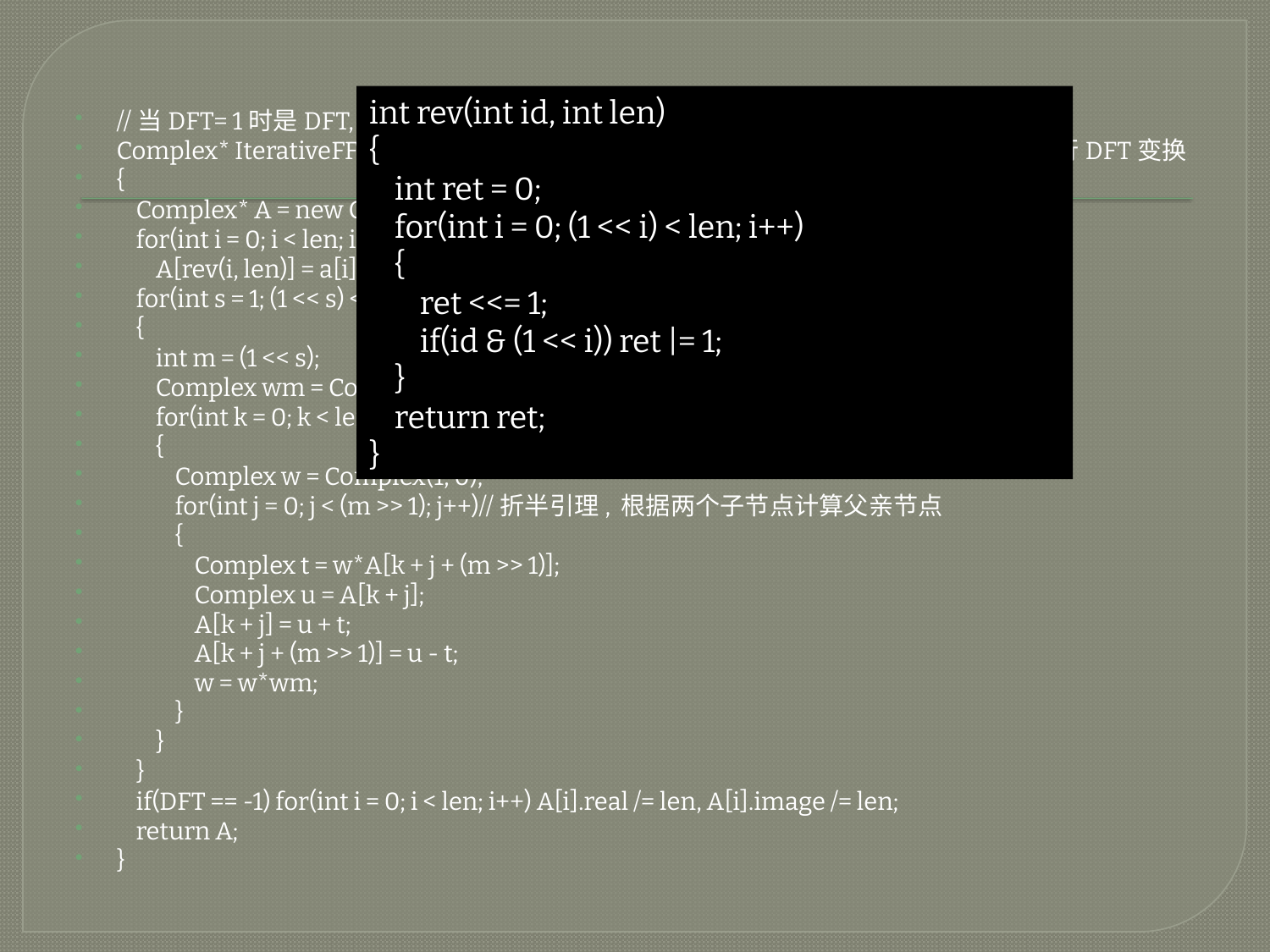

//当DFT= 1时是DFT, DFT = -1则是逆DFT
Complex* IterativeFFT(Complex* a, int len, int DFT)//对长度为len(2的幂)的数组进行DFT变换
{
    Complex* A = new Complex[len];//用A数组存储数组a分组之后新的顺序
    for(int i = 0; i < len; i++)
        A[rev(i, len)] = a[i];
    for(int s = 1; (1 << s) <= len; s++)
    {
        int m = (1 << s);
        Complex wm = Complex(cos(DFT*2*PI/m), sin(DFT*2*PI/m));
        for(int k = 0; k < len; k += m)//这一层结点的包含数组元素个数都是(1 << s)
        {
            Complex w = Complex(1, 0);
            for(int j = 0; j < (m >> 1); j++)//折半引理, 根据两个子节点计算父亲节点
            {
                Complex t = w*A[k + j + (m >> 1)];
                Complex u = A[k + j];
                A[k + j] = u + t;
                A[k + j + (m >> 1)] = u - t;
                w = w*wm;
            }
        }
    }
    if(DFT == -1) for(int i = 0; i < len; i++) A[i].real /= len, A[i].image /= len;
    return A;
}
int rev(int id, int len)
{
    int ret = 0;
    for(int i = 0; (1 << i) < len; i++)
    {
        ret <<= 1;
        if(id & (1 << i)) ret |= 1;
    }
    return ret;
}